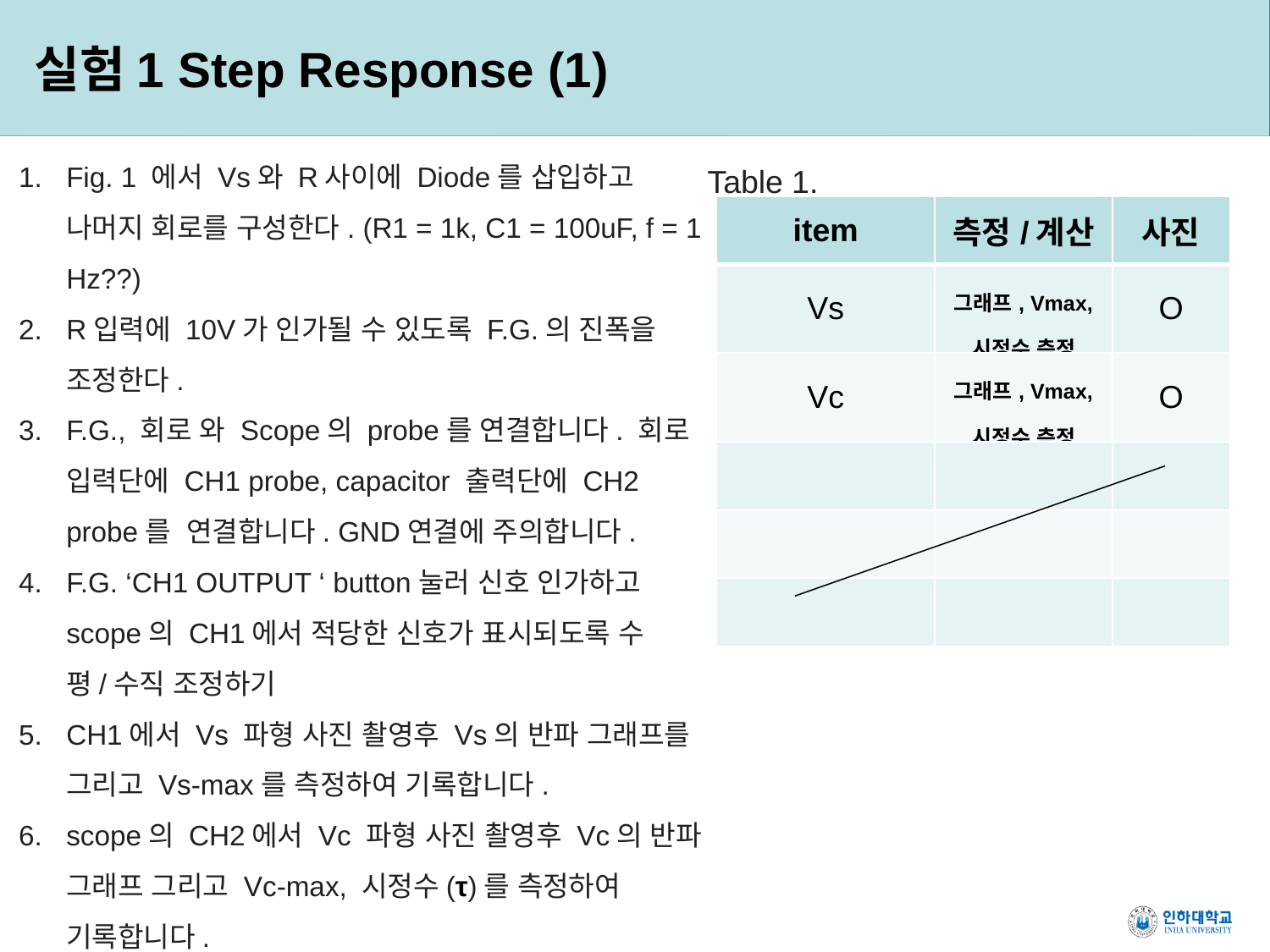

실험1 Step Response (1)
Fig. 1 에서 Vs와 R사이에 Diode를 삽입하고 나머지 회로를 구성한다. (R1 = 1k, C1 = 100uF, f = 1 Hz??)
R입력에 10V가 인가될 수 있도록 F.G.의 진폭을 조정한다.
F.G., 회로 와 Scope의 probe를 연결합니다. 회로 입력단에 CH1 probe, capacitor 출력단에 CH2 probe를  연결합니다. GND연결에 주의합니다.
F.G. ‘CH1 OUTPUT ‘ button눌러 신호 인가하고 scope의 CH1에서 적당한 신호가 표시되도록 수평/수직 조정하기
CH1에서 Vs 파형 사진 촬영후 Vs의 반파 그래프를 그리고 Vs-max를 측정하여 기록합니다.
scope의 CH2에서 Vc 파형 사진 촬영후 Vc의 반파 그래프 그리고 Vc-max, 시정수(τ)를 측정하여 기록합니다.
Table 1.
| item | 측정/계산 | 사진 |
| --- | --- | --- |
| Vs | 그래프, Vmax, 시정수 측정 | O |
| Vc | 그래프, Vmax, 시정수 측정 | O |
|  |  |  |
|  |  |  |
|  |  |  |